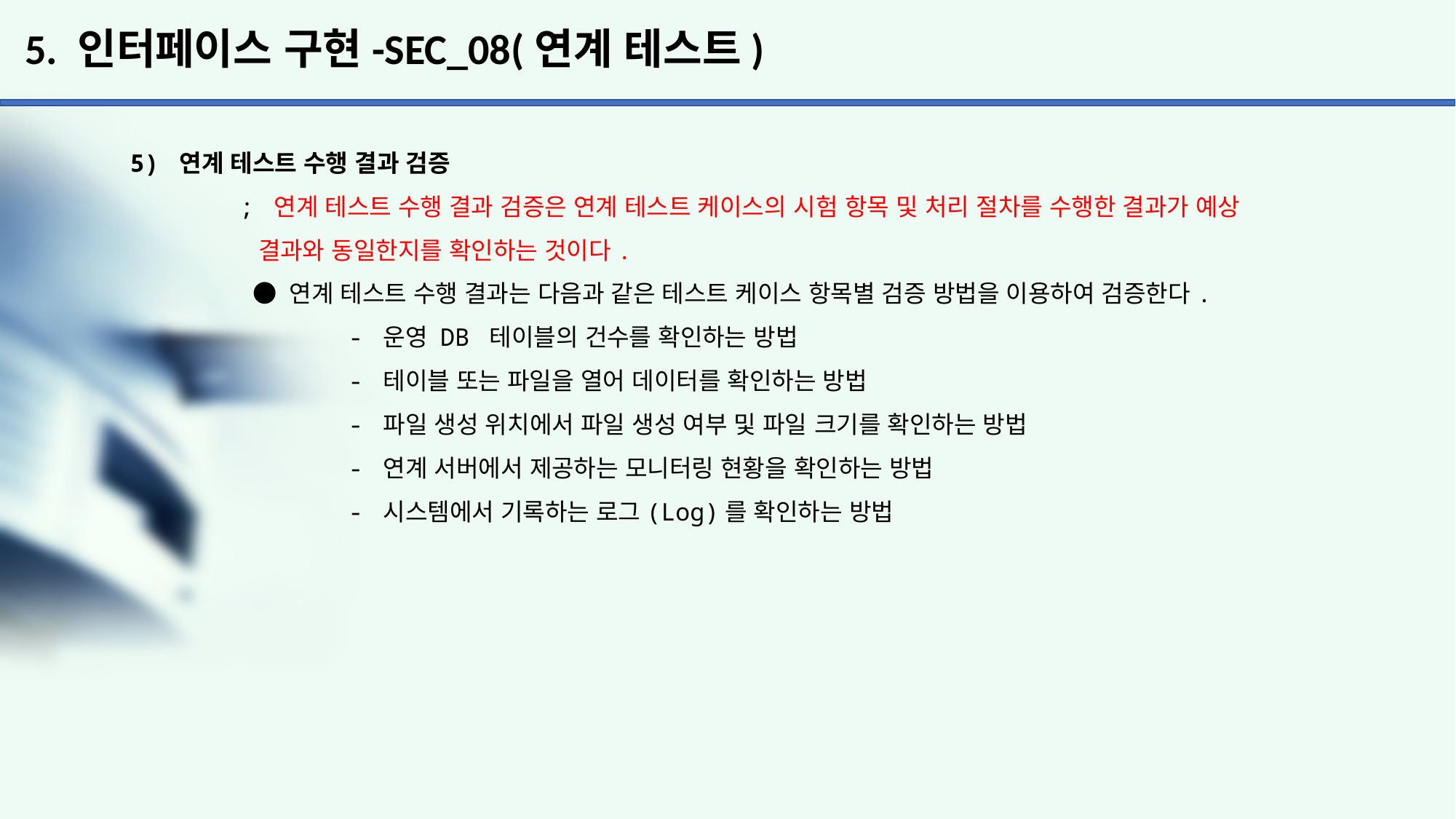

# 5. 인터페이스 구현-SEC_08(연계 테스트)
5) 연계 테스트 수행 결과 검증
	; 연계 테스트 수행 결과 검증은 연계 테스트 케이스의 시험 항목 및 처리 절차를 수행한 결과가 예상
	  결과와 동일한지를 확인하는 것이다.
	  ● 연계 테스트 수행 결과는 다음과 같은 테스트 케이스 항목별 검증 방법을 이용하여 검증한다.
		- 운영 DB 테이블의 건수를 확인하는 방법
		- 테이블 또는 파일을 열어 데이터를 확인하는 방법
		- 파일 생성 위치에서 파일 생성 여부 및 파일 크기를 확인하는 방법
		- 연계 서버에서 제공하는 모니터링 현황을 확인하는 방법
		- 시스템에서 기록하는 로그(Log)를 확인하는 방법